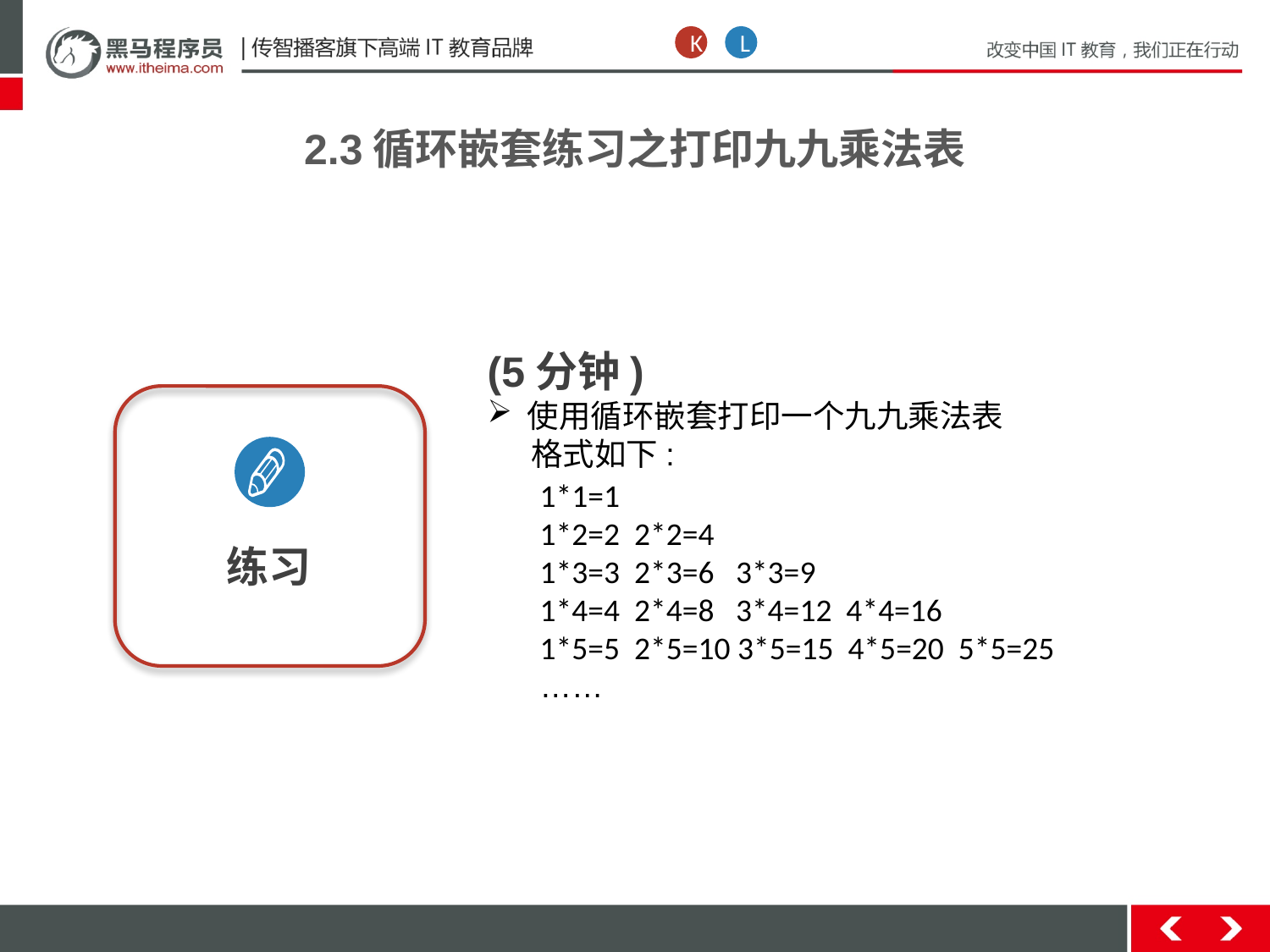

K
L
2.3循环嵌套练习之打印九九乘法表
(5分钟)
使用循环嵌套打印一个九九乘法表
     格式如下:

1*1=1
1*2=2  2*2=4
1*3=3  2*3=6   3*3=9
1*4=4  2*4=8   3*4=12  4*4=16
1*5=5  2*5=10 3*5=15  4*5=20  5*5=25
……

练习